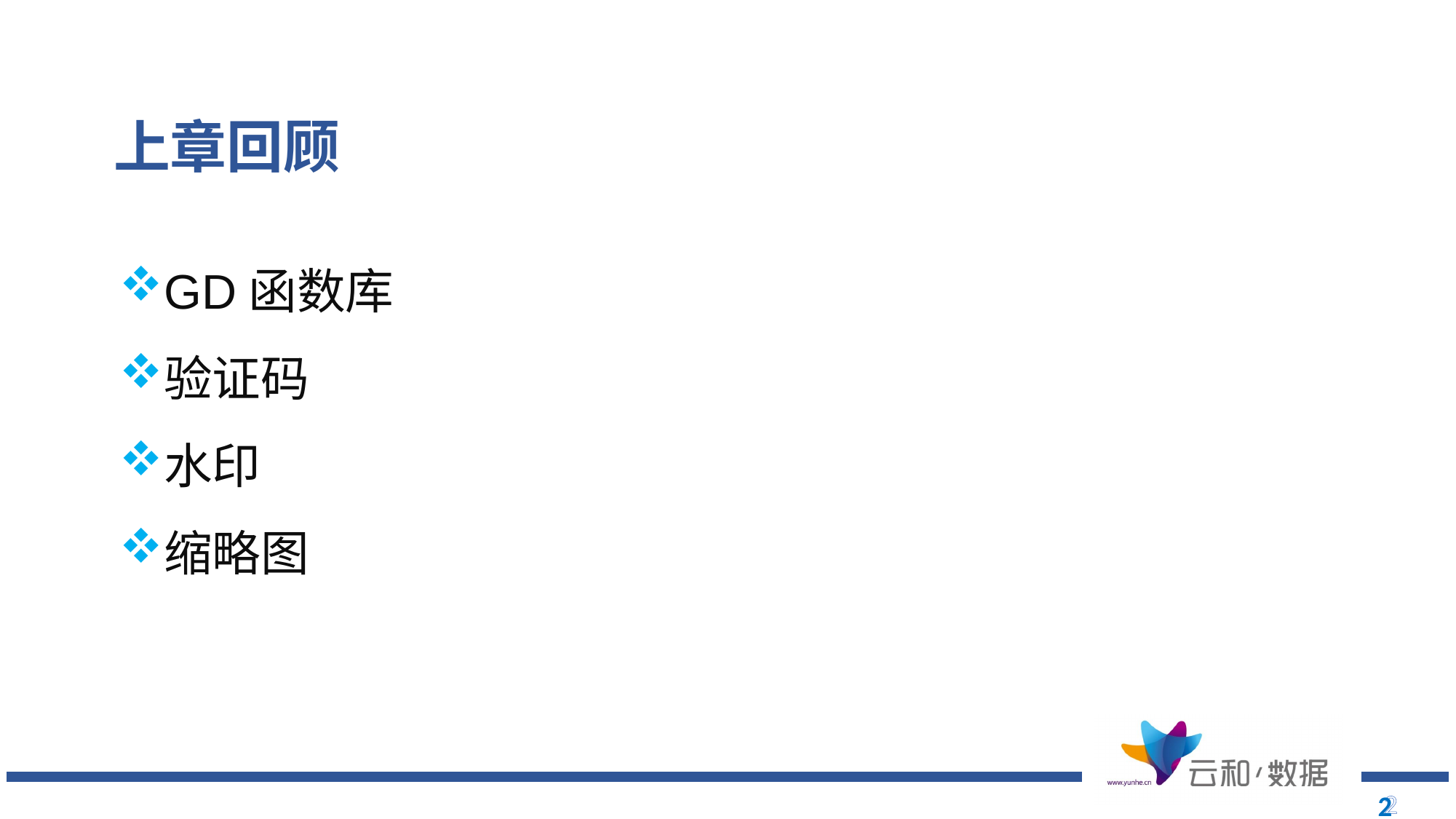

上章回顾
GD函数库
验证码
水印
缩略图
2
2